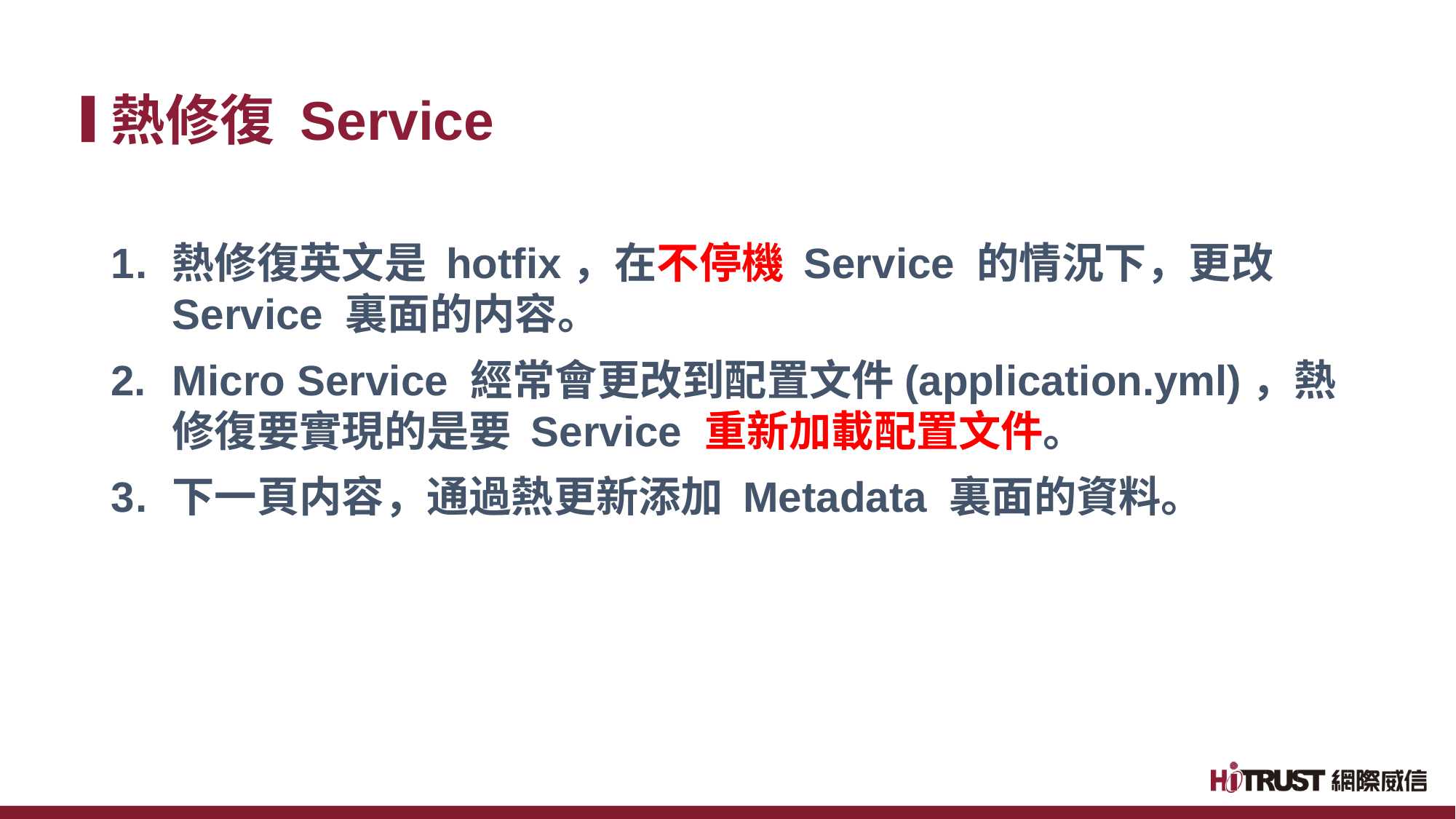

# 熱修復 Service
熱修復英文是 hotfix，在不停機 Service 的情況下，更改 Service 裏面的内容。
Micro Service 經常會更改到配置文件(application.yml)，熱修復要實現的是要 Service 重新加載配置文件。
下一頁内容，通過熱更新添加 Metadata 裏面的資料。